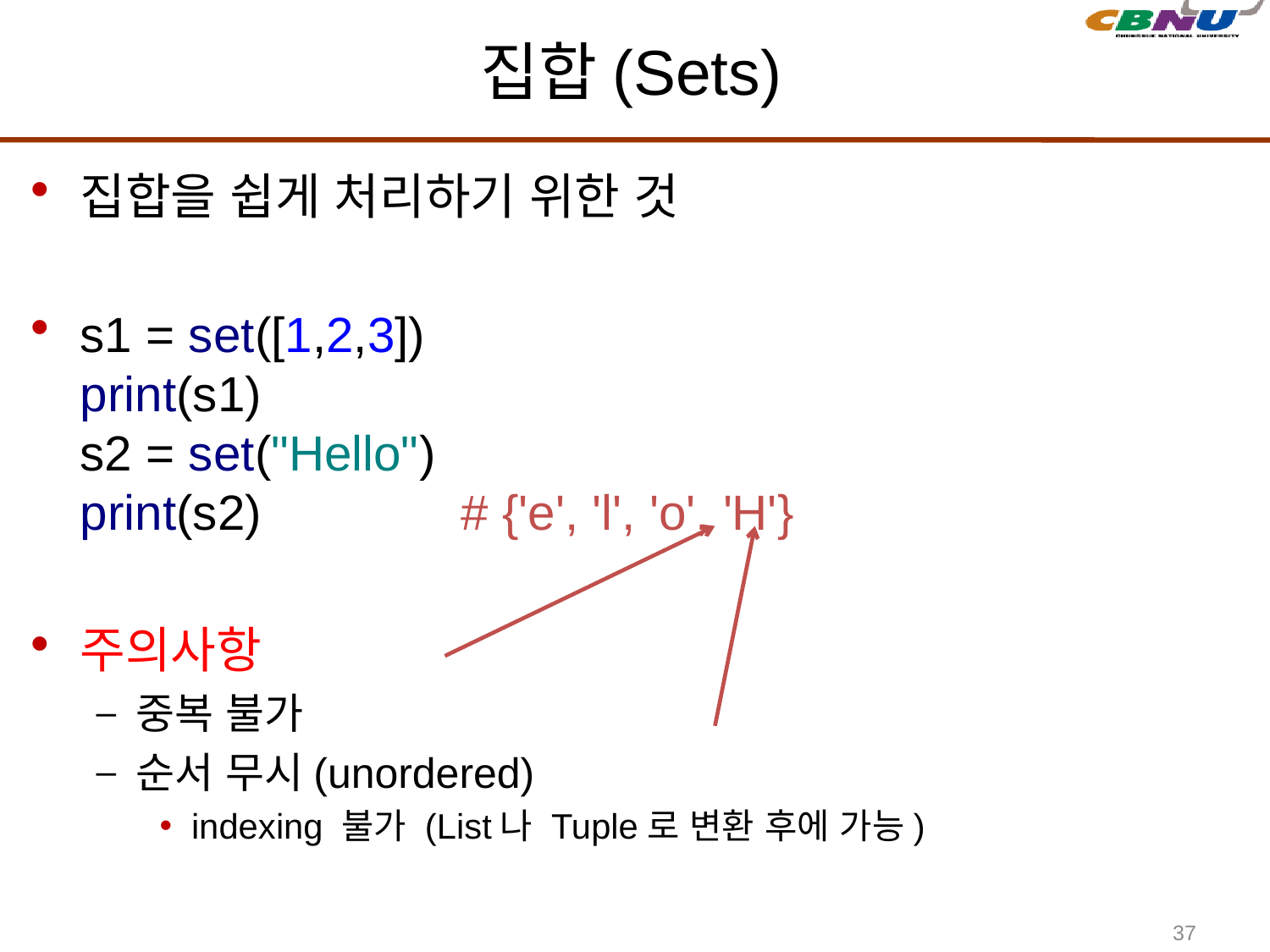

# 집합(Sets)
집합을 쉽게 처리하기 위한 것

s1 = set([1,2,3])
print(s1)
s2 = set("Hello")
print(s2)		# {'e', 'l', 'o', 'H'}

주의사항
중복 불가
순서 무시(unordered)
indexing 불가 (List나 Tuple로 변환 후에 가능)
37